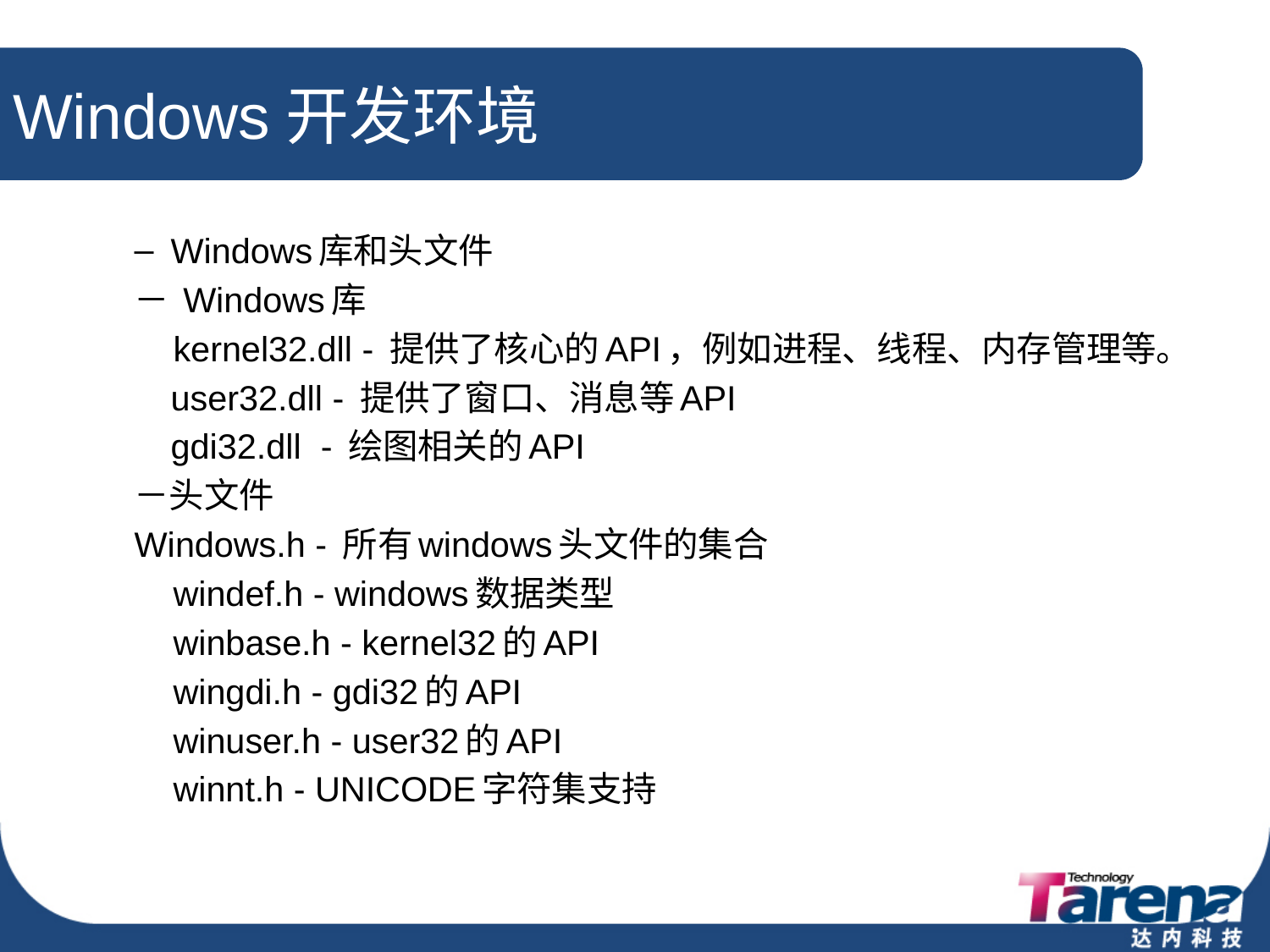

# Windows开发环境
Windows库和头文件
－ Windows库
    kernel32.dll - 提供了核心的API，例如进程、线程、内存管理等。
  	user32.dll - 提供了窗口、消息等API
  	gdi32.dll  - 绘图相关的API
－头文件
Windows.h - 所有windows头文件的集合
    windef.h - windows数据类型
    winbase.h - kernel32的API
    wingdi.h - gdi32的API
    winuser.h - user32的API
    winnt.h - UNICODE字符集支持